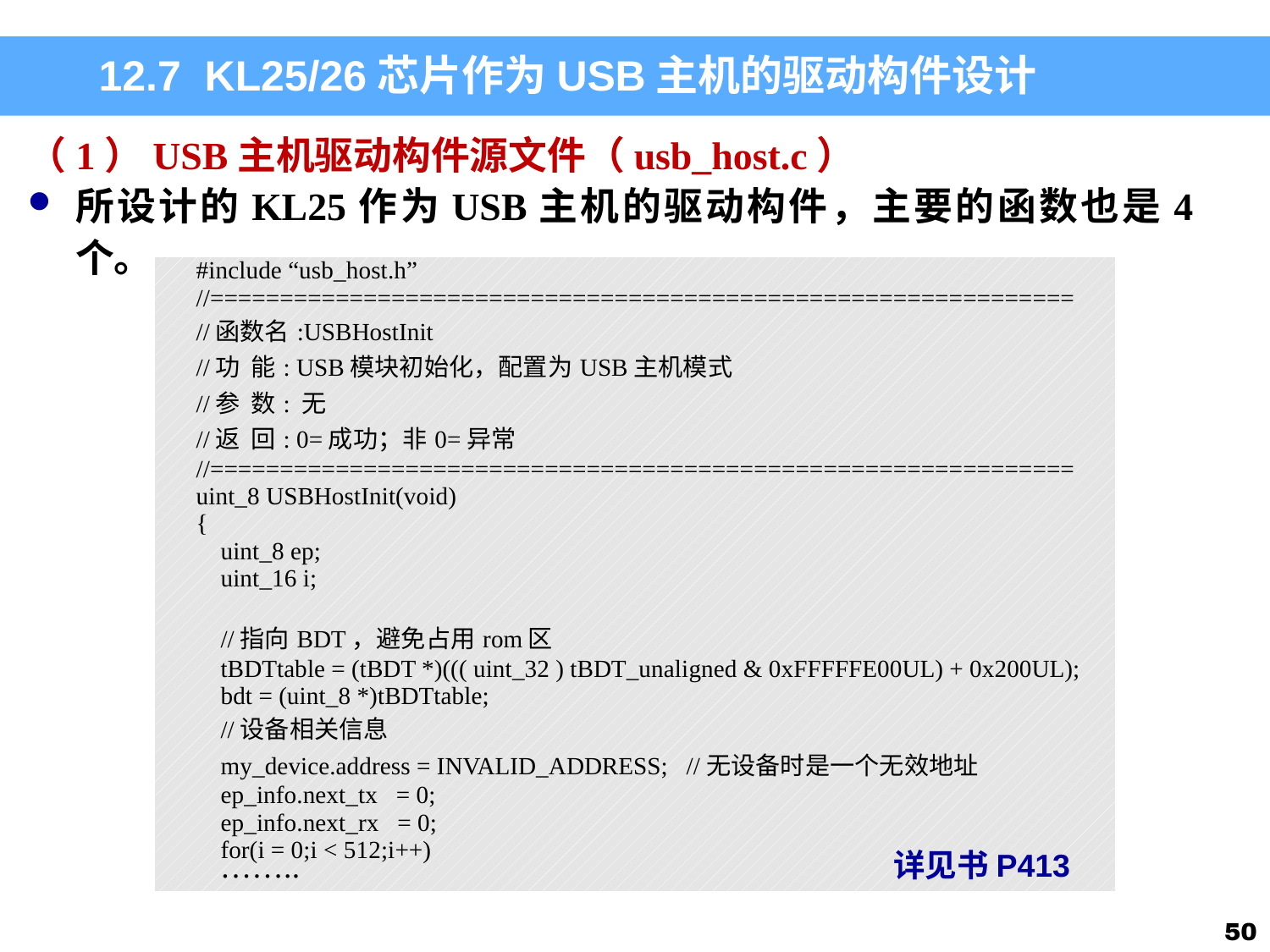

12.7  KL25/26芯片作为USB主机的驱动构件设计

（1）USB主机驱动构件源文件（usb_host.c）
所设计的KL25作为USB主机的驱动构件，主要的函数也是4个。
| #include “usb\_host.h” //============================================================== //函数名:USBHostInit //功 能: USB模块初始化，配置为USB主机模式 //参 数: 无 //返 回: 0=成功；非0=异常 //============================================================== uint\_8 USBHostInit(void) { uint\_8 ep; uint\_16 i; //指向BDT，避免占用rom区 tBDTtable = (tBDT \*)((( uint\_32 ) tBDT\_unaligned & 0xFFFFFE00UL) + 0x200UL); bdt = (uint\_8 \*)tBDTtable; //设备相关信息 my\_device.address = INVALID\_ADDRESS; //无设备时是一个无效地址 ep\_info.next\_tx = 0; ep\_info.next\_rx = 0; for(i = 0;i < 512;i++) …….. |
| --- |

详见书P413
50